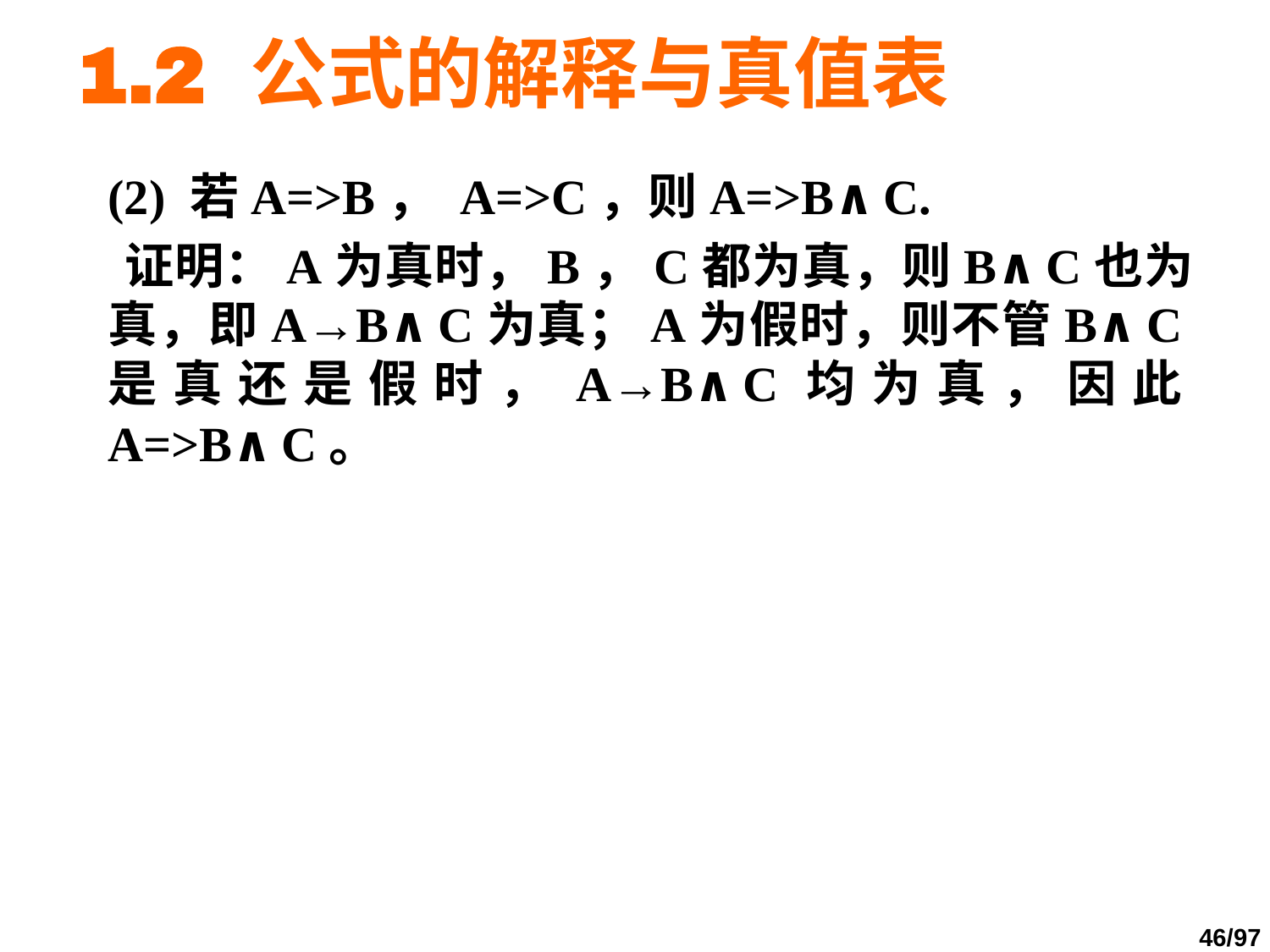

# 1.2 公式的解释与真值表
	(2) 若A=>B， A=>C，则A=>B∧C.
   证明：A为真时，B，C都为真，则B∧C也为真，即A→B∧C为真；A为假时，则不管B∧C是真还是假时，A→B∧C均为真，因此A=>B∧C。